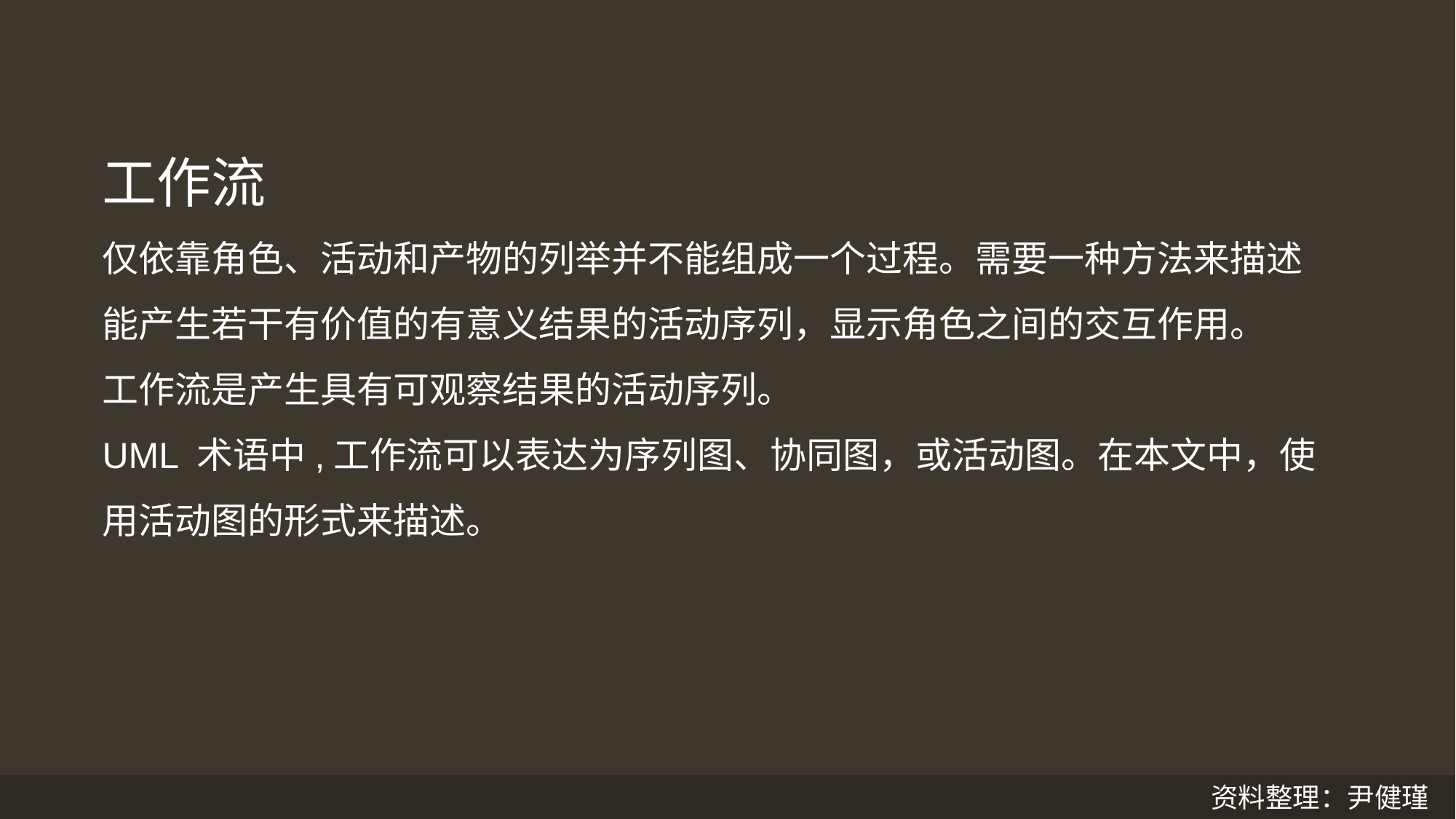

工作流
仅依靠角色、活动和产物的列举并不能组成一个过程。需要一种方法来描述能产生若干有价值的有意义结果的活动序列，显示角色之间的交互作用。
工作流是产生具有可观察结果的活动序列。
UML 术语中,工作流可以表达为序列图、协同图，或活动图。在本文中，使用活动图的形式来描述。
资料整理：尹健瑾